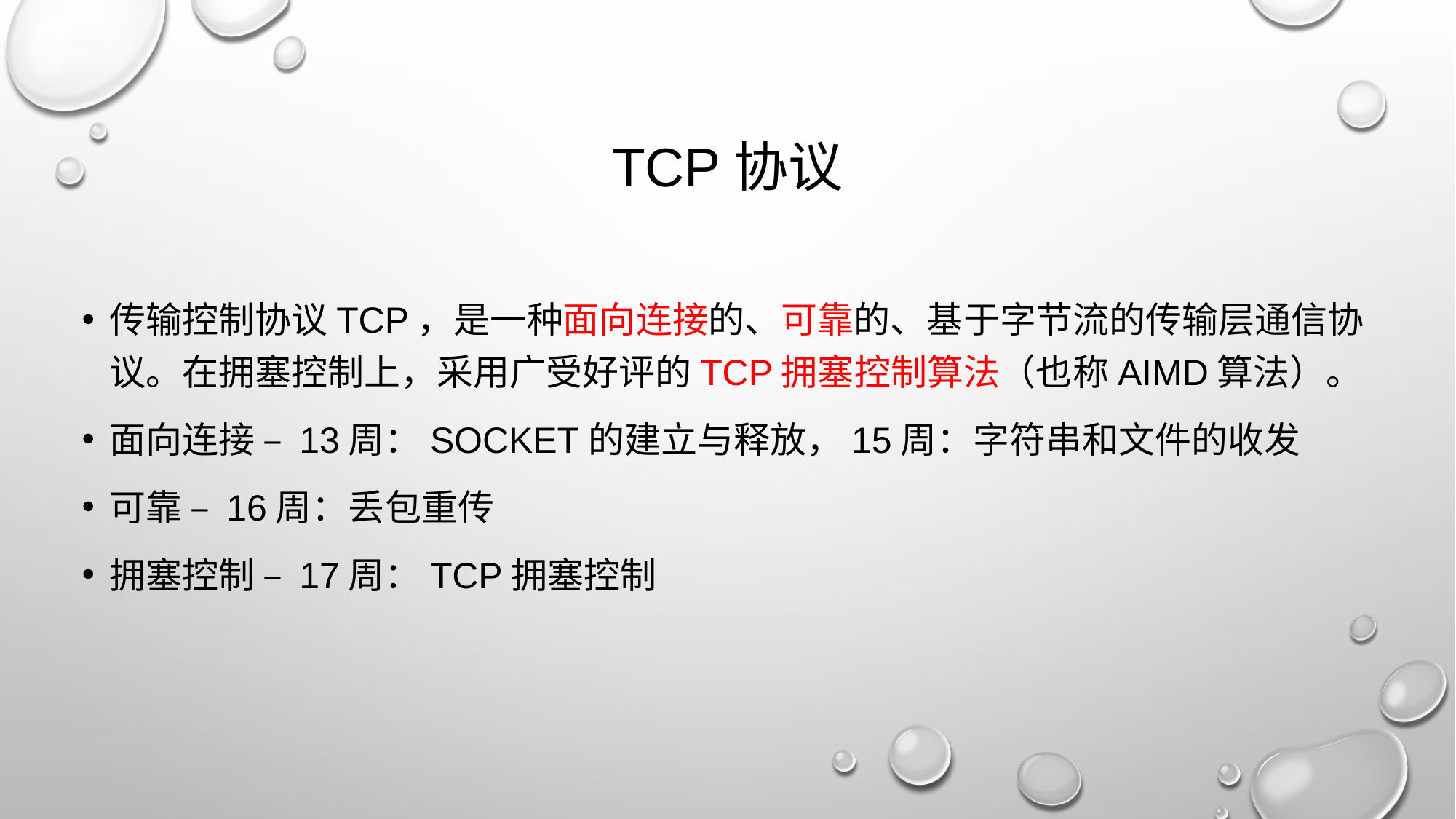

# Tcp协议
传输控制协议TCP，是一种面向连接的、可靠的、基于字节流的传输层通信协议。在拥塞控制上，采用广受好评的TCP拥塞控制算法（也称AIMD算法）。
面向连接 – 13周：SOCKET的建立与释放，15周：字符串和文件的收发
可靠 – 16周：丢包重传
拥塞控制 – 17周：TCP拥塞控制